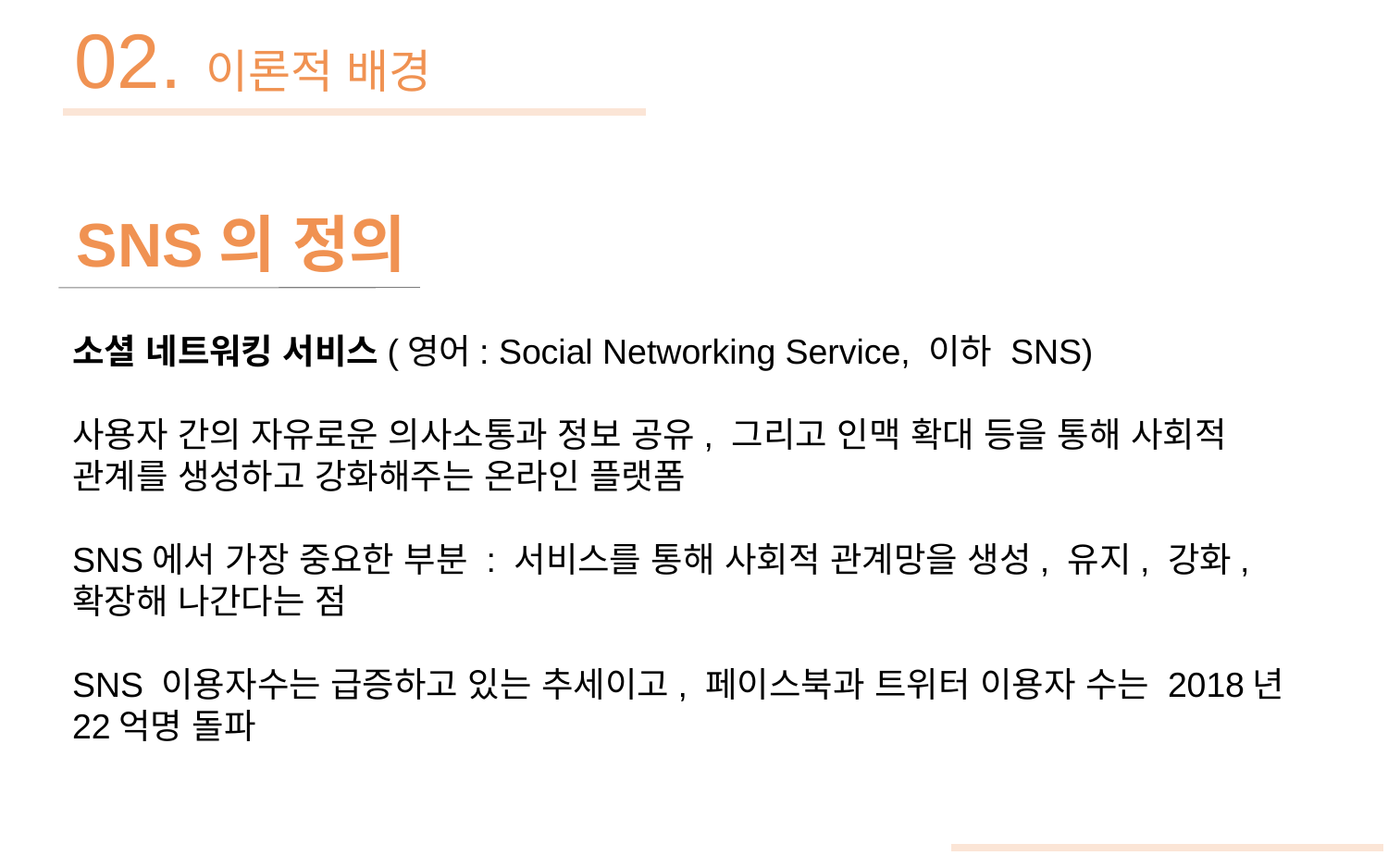

02. 이론적 배경
SNS의 정의
소셜 네트워킹 서비스(영어: Social Networking Service, 이하 SNS)

사용자 간의 자유로운 의사소통과 정보 공유, 그리고 인맥 확대 등을 통해 사회적 관계를 생성하고 강화해주는 온라인 플랫폼

SNS에서 가장 중요한 부분 : 서비스를 통해 사회적 관계망을 생성, 유지, 강화, 확장해 나간다는 점

SNS 이용자수는 급증하고 있는 추세이고, 페이스북과 트위터 이용자 수는 2018년 22억명 돌파